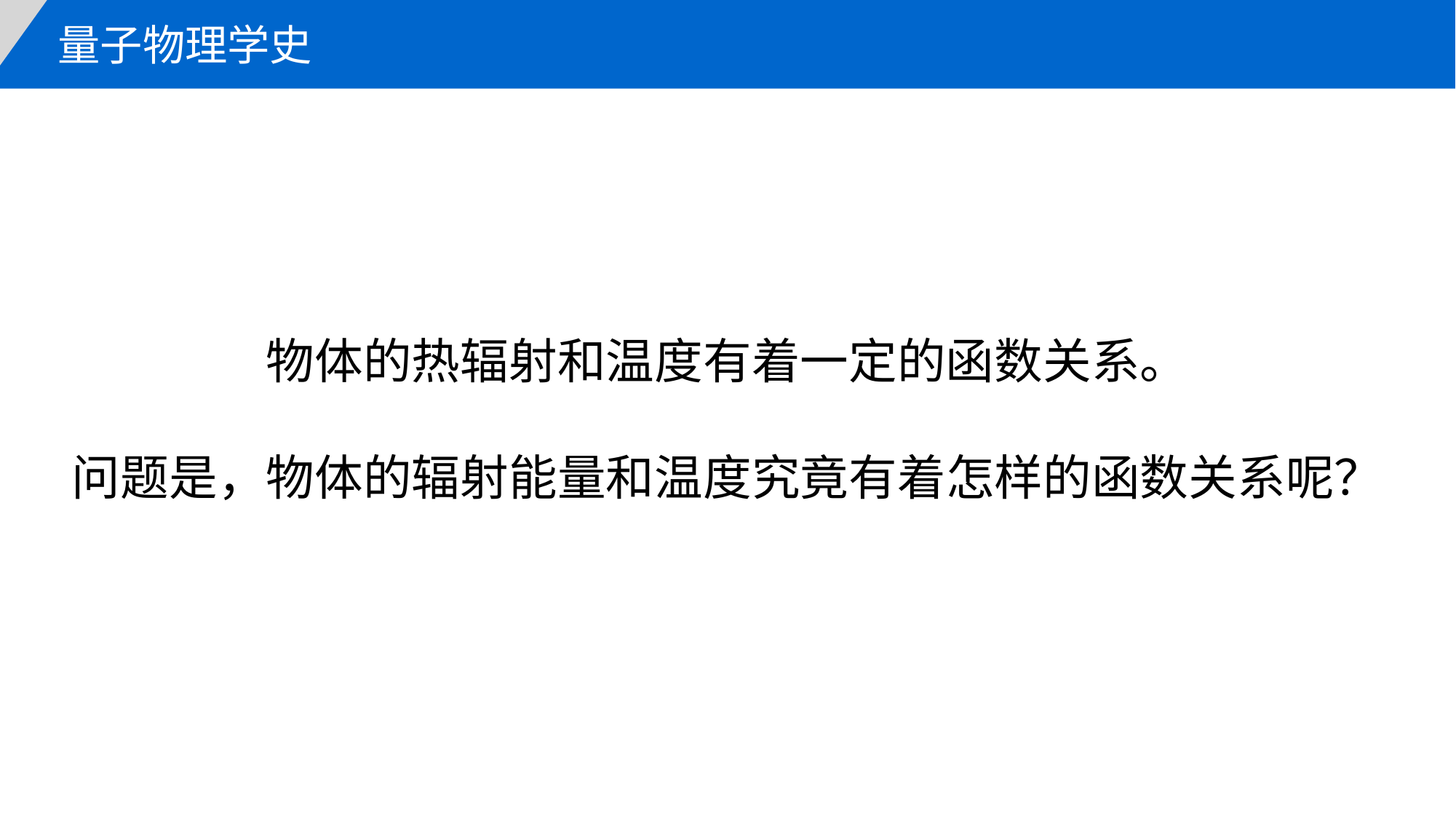

量子物理学史
物体的热辐射和温度有着一定的函数关系。
问题是，物体的辐射能量和温度究竟有着怎样的函数关系呢？